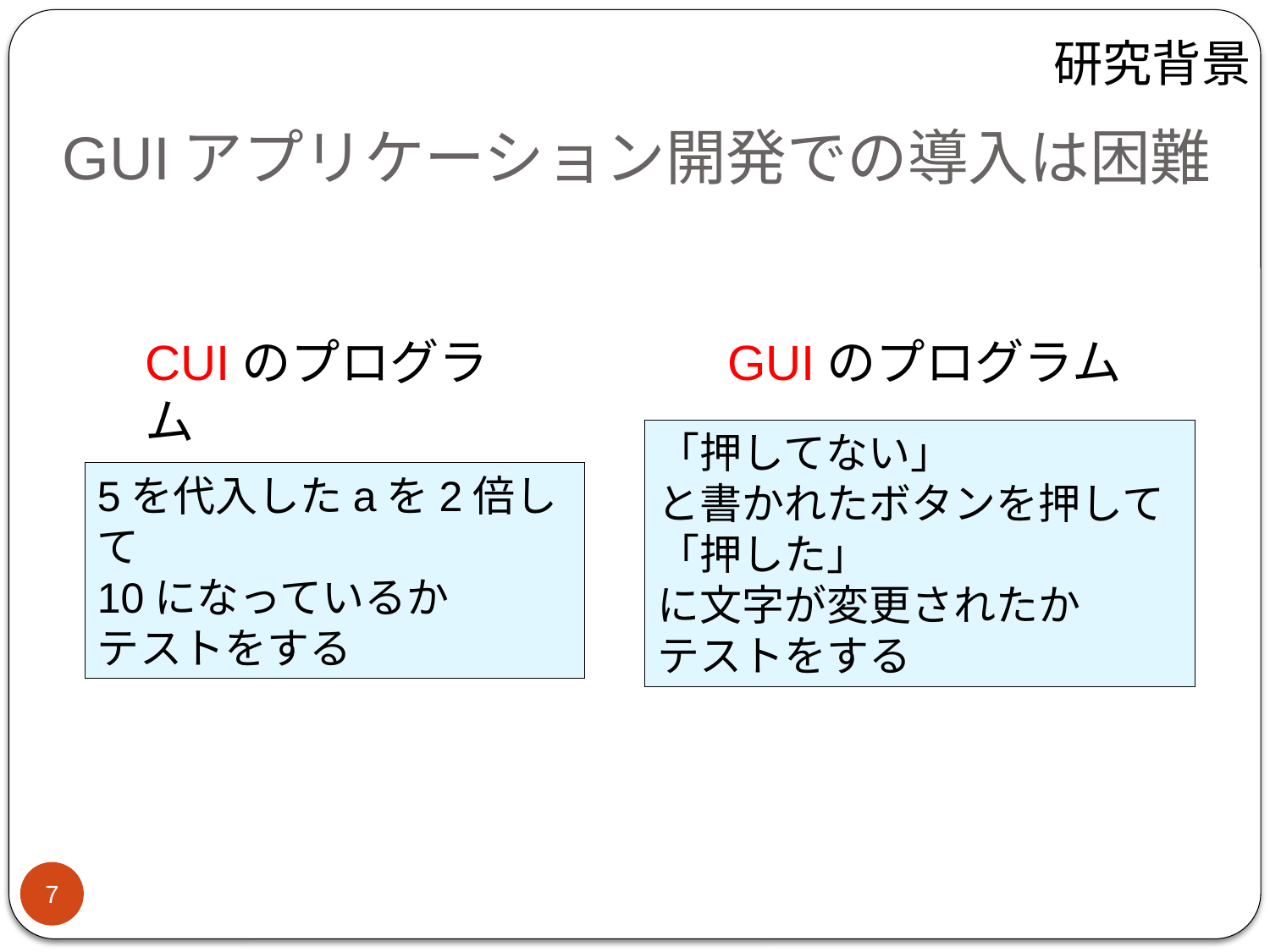

研究背景
# GUIアプリケーション開発での導入は困難
CUIのプログラム
GUIのプログラム
「押してない」
と書かれたボタンを押して
「押した」
に文字が変更されたか
テストをする
5を代入したaを2倍して
10になっているか
テストをする
7